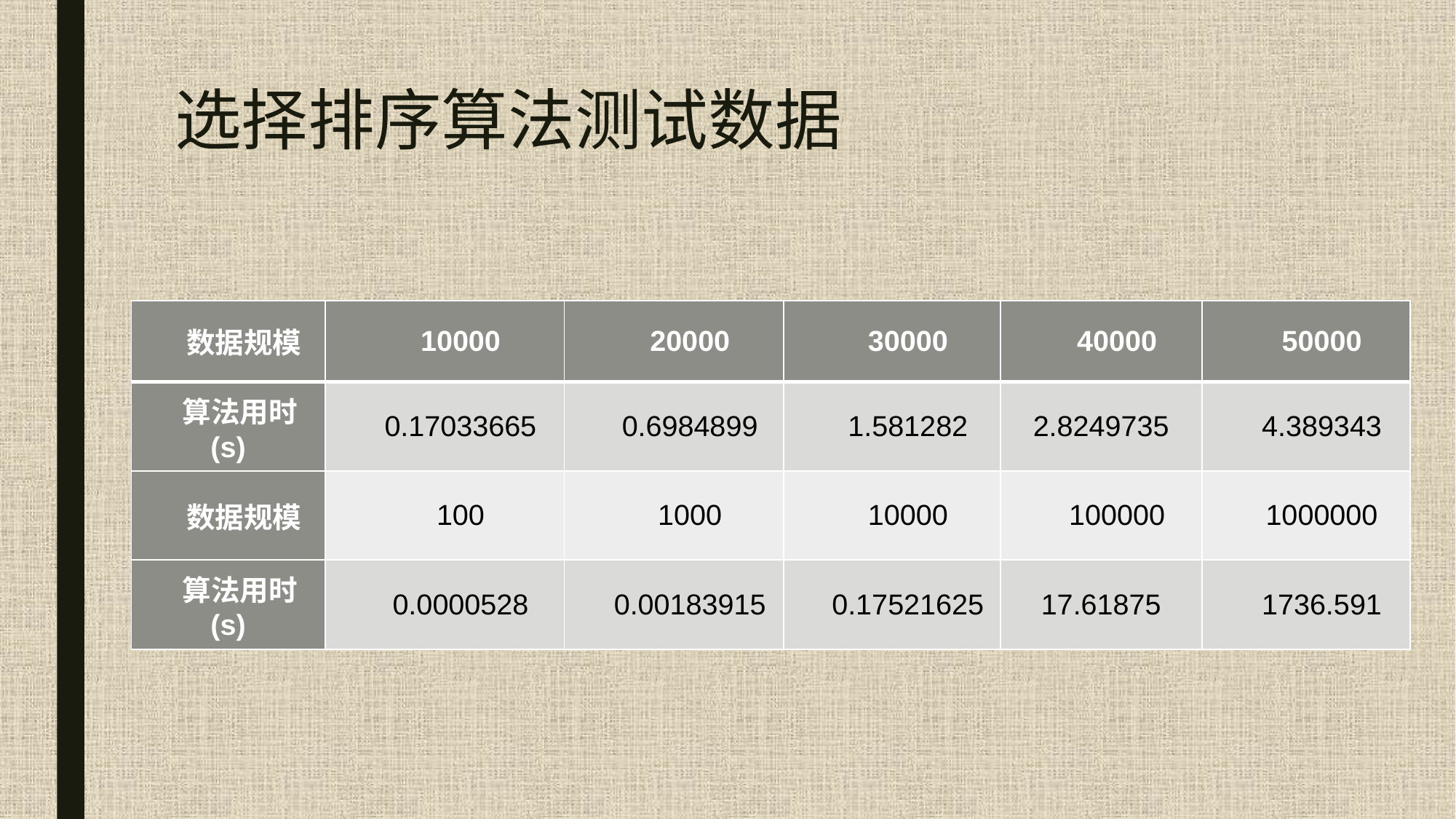

# 选择排序算法测试数据
| 数据规模 | 10000 | 20000 | 30000 | 40000 | 50000 |
| --- | --- | --- | --- | --- | --- |
| 算法用时(s) | 0.17033665 | 0.6984899 | 1.581282 | 2.8249735 | 4.389343 |
| 数据规模 | 100 | 1000 | 10000 | 100000 | 1000000 |
| 算法用时(s) | 0.0000528 | 0.00183915 | 0.17521625 | 17.61875 | 1736.591 |